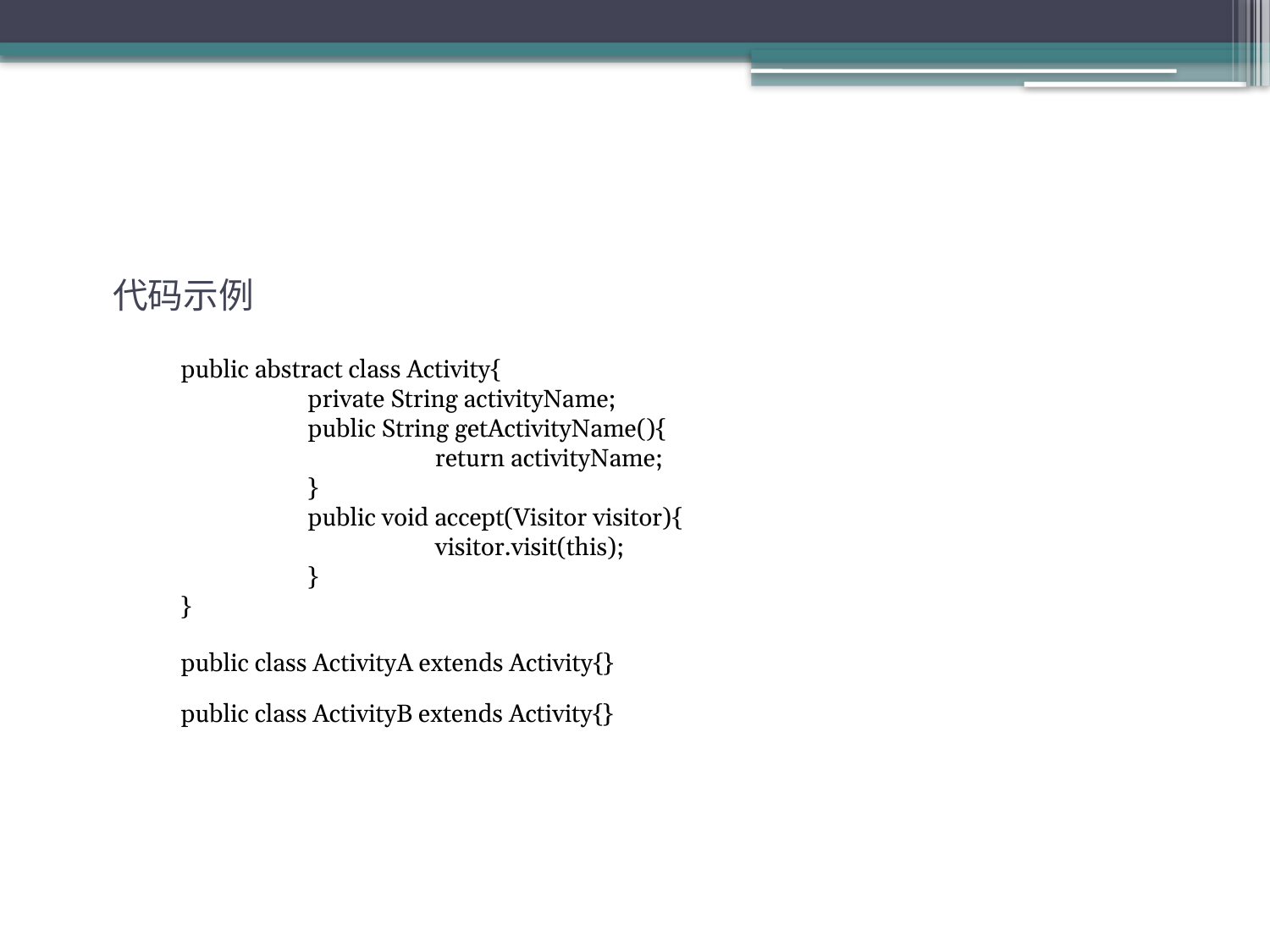

代码示例
public abstract class Activity{
 	private String activityName;
	public String getActivityName(){
		return activityName;
	}
	public void accept(Visitor visitor){
		visitor.visit(this);
	}
}
public class ActivityA extends Activity{}
public class ActivityB extends Activity{}